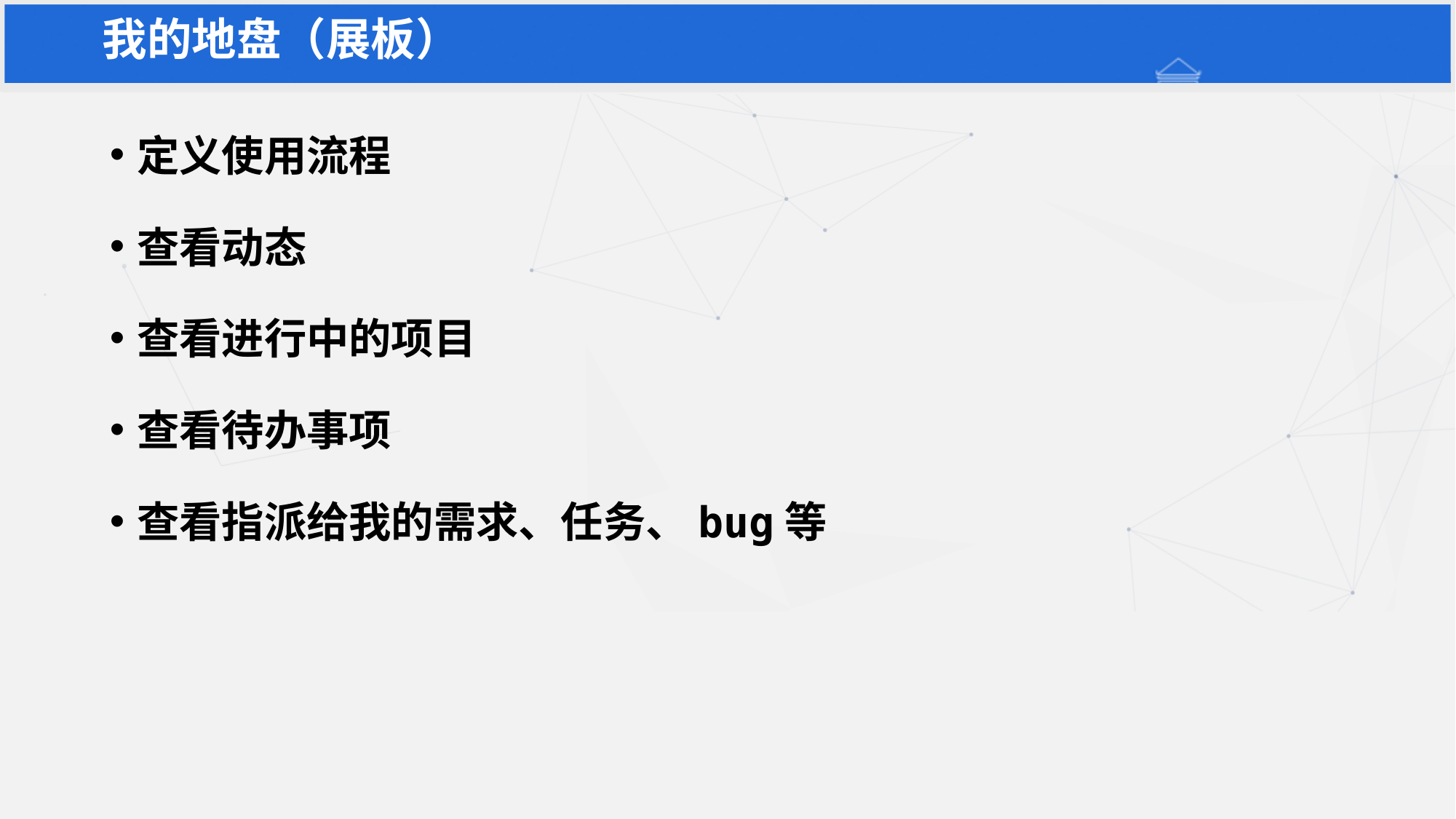

我的地盘（展板）
定义使用流程
查看动态
查看进行中的项目
查看待办事项
查看指派给我的需求、任务、bug等